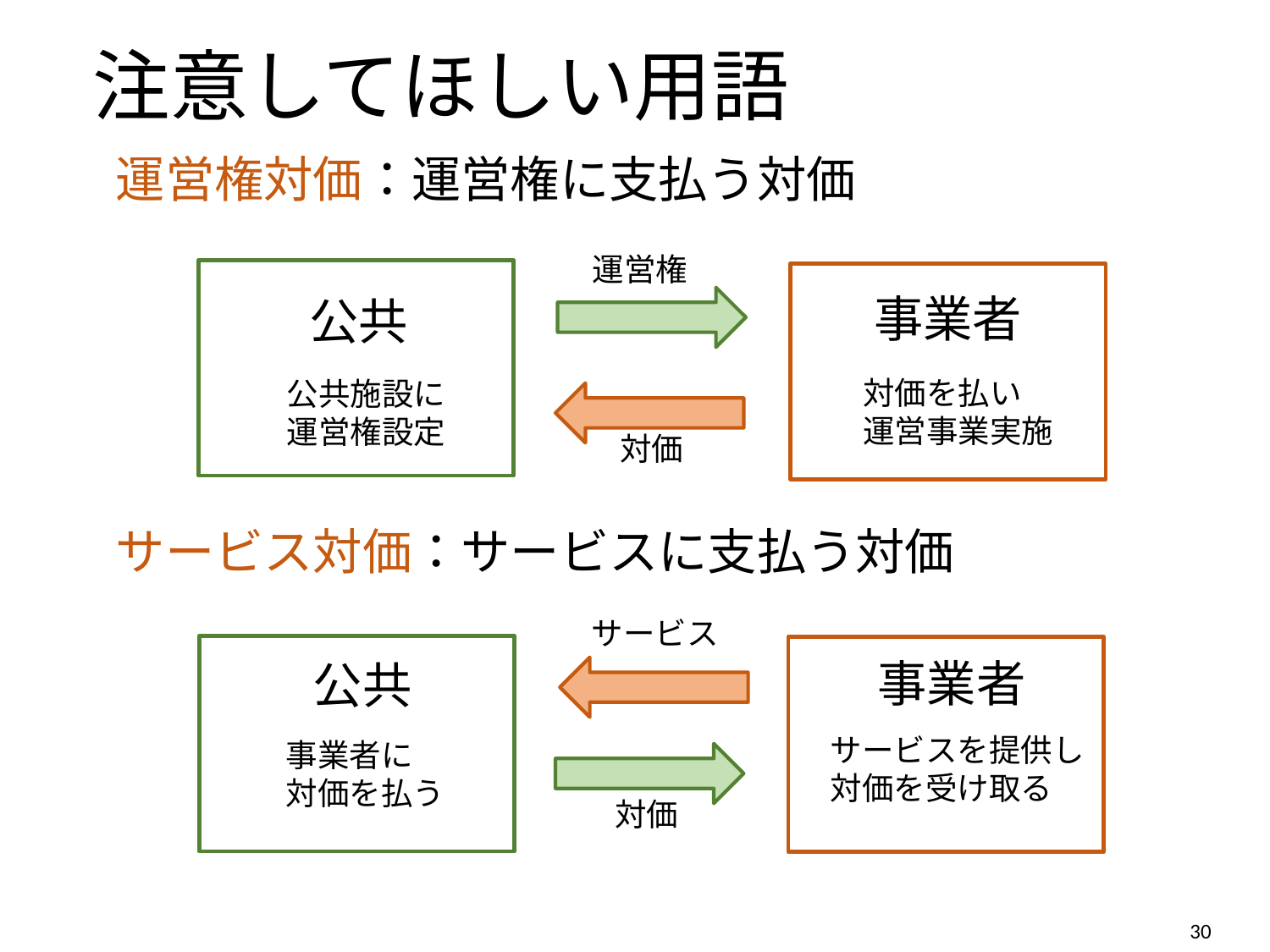

# 注意してほしい用語
運営権対価：運営権に支払う対価

サービス対価：サービスに支払う対価
運営権

事業者
公共

対価を払い
運営事業実施
公共施設に
運営権設定

対価
サービス

事業者
公共

サービスを提供し
対価を受け取る
事業者に
対価を払う

対価
30